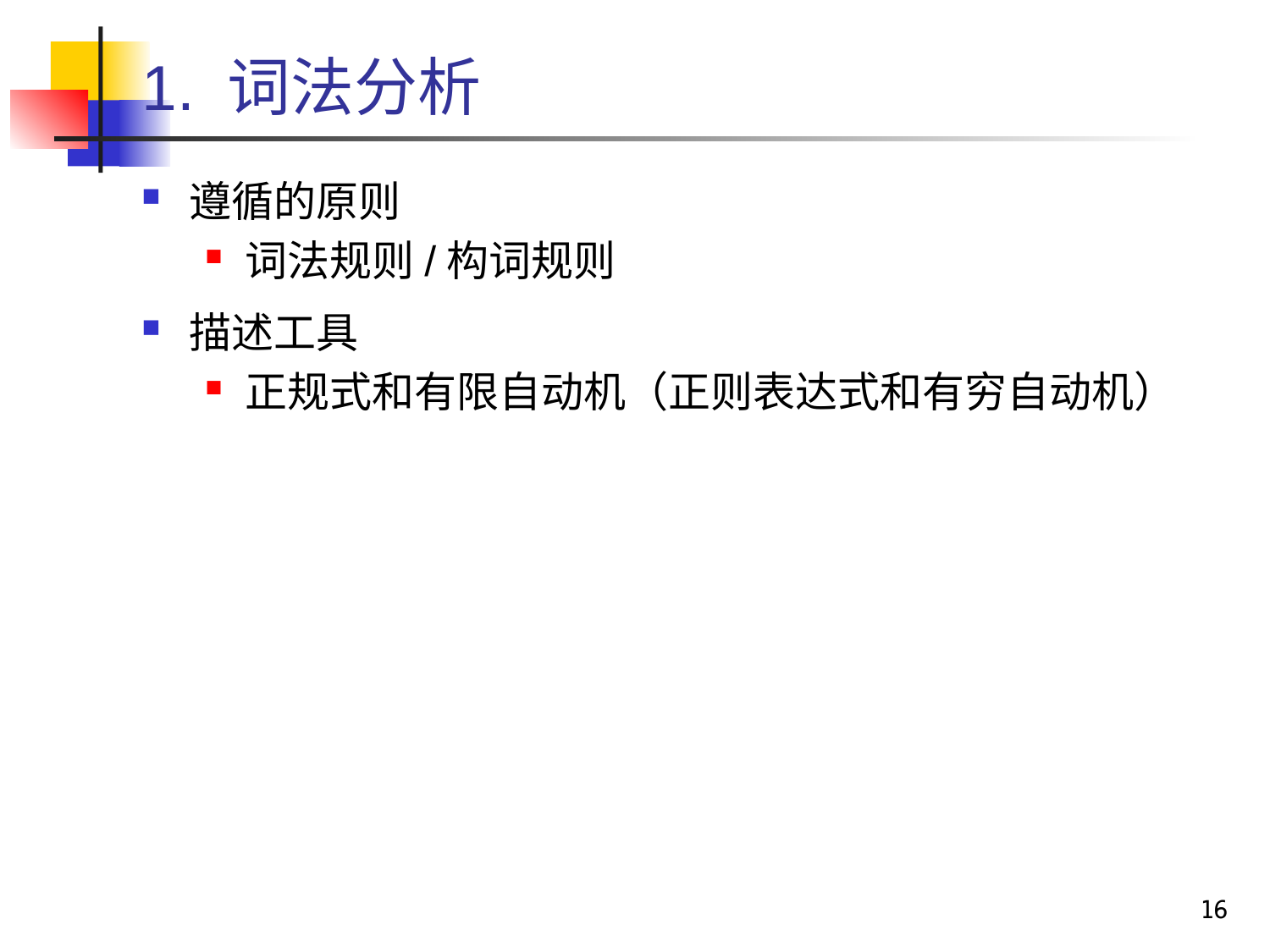

# 1. 词法分析
遵循的原则
词法规则/构词规则
描述工具
正规式和有限自动机（正则表达式和有穷自动机）

16